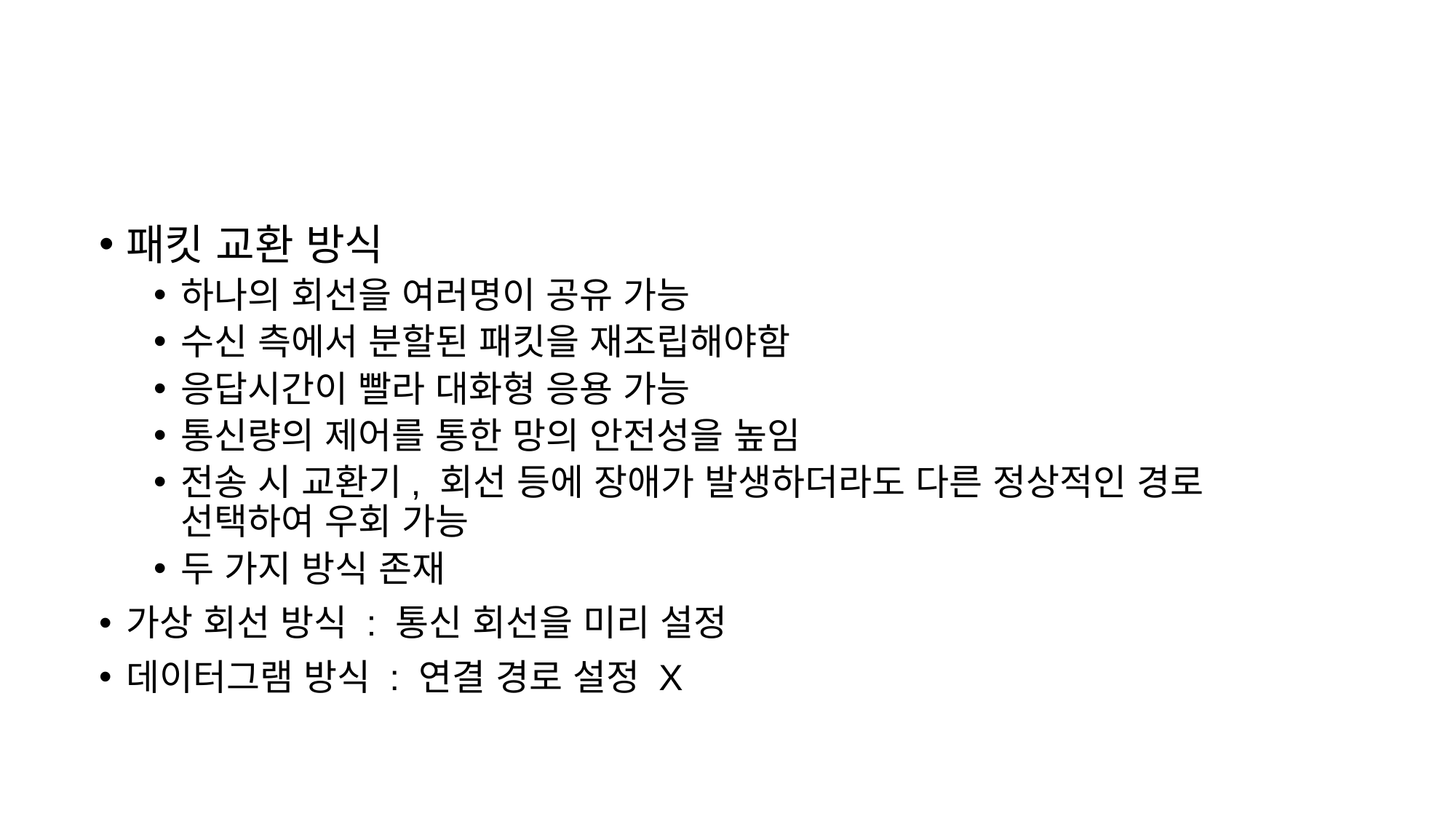

패킷 교환 방식
하나의 회선을 여러명이 공유 가능
수신 측에서 분할된 패킷을 재조립해야함
응답시간이 빨라 대화형 응용 가능
통신량의 제어를 통한 망의 안전성을 높임
전송 시 교환기, 회선 등에 장애가 발생하더라도 다른 정상적인 경로 선택하여 우회 가능
두 가지 방식 존재
가상 회선 방식 : 통신 회선을 미리 설정
데이터그램 방식 : 연결 경로 설정 X